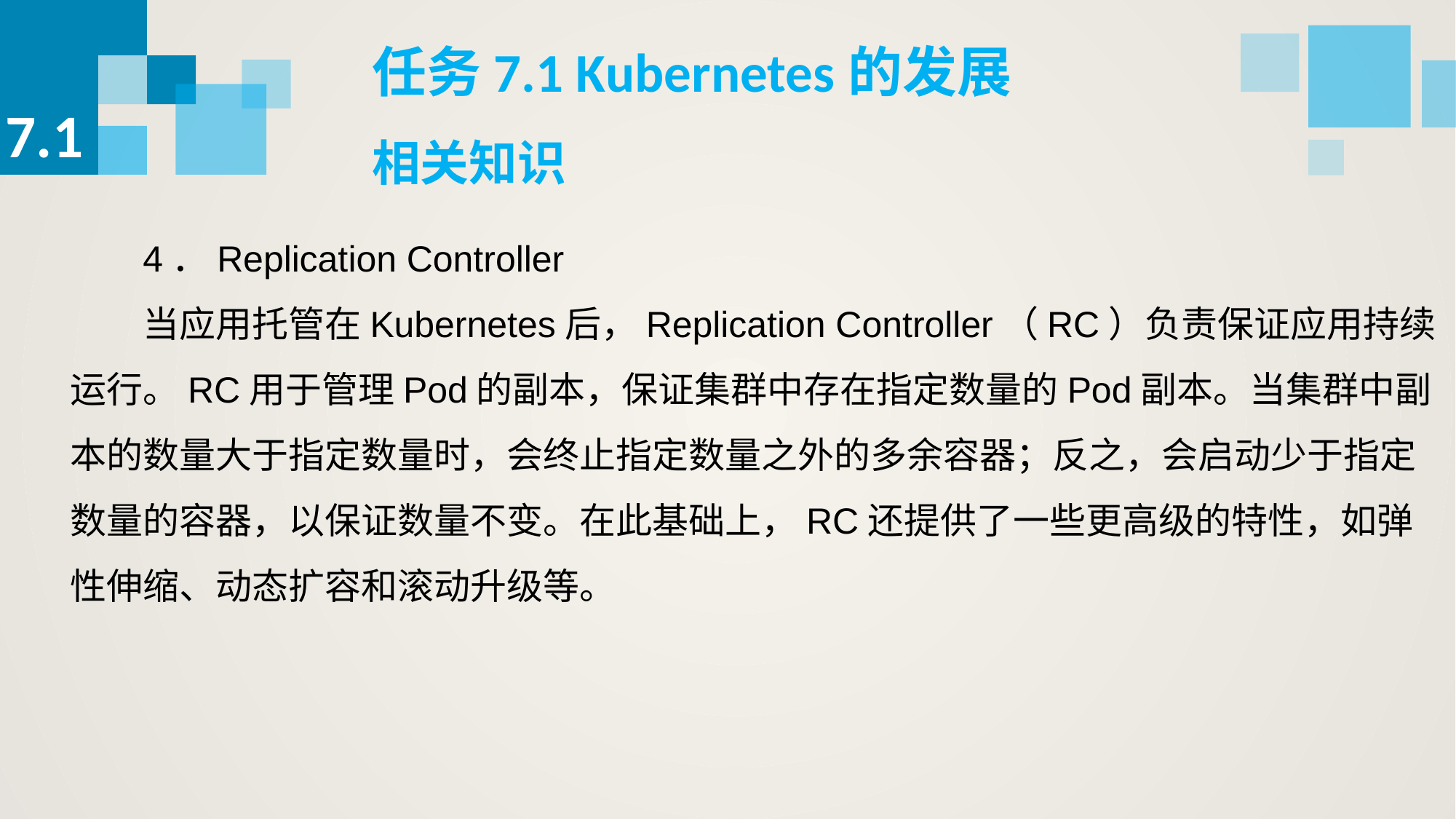

任务7.1 Kubernetes的发展
7.1
相关知识
4．Replication Controller
当应用托管在Kubernetes后，Replication Controller（RC）负责保证应用持续运行。RC用于管理Pod的副本，保证集群中存在指定数量的Pod副本。当集群中副本的数量大于指定数量时，会终止指定数量之外的多余容器；反之，会启动少于指定数量的容器，以保证数量不变。在此基础上，RC还提供了一些更高级的特性，如弹性伸缩、动态扩容和滚动升级等。